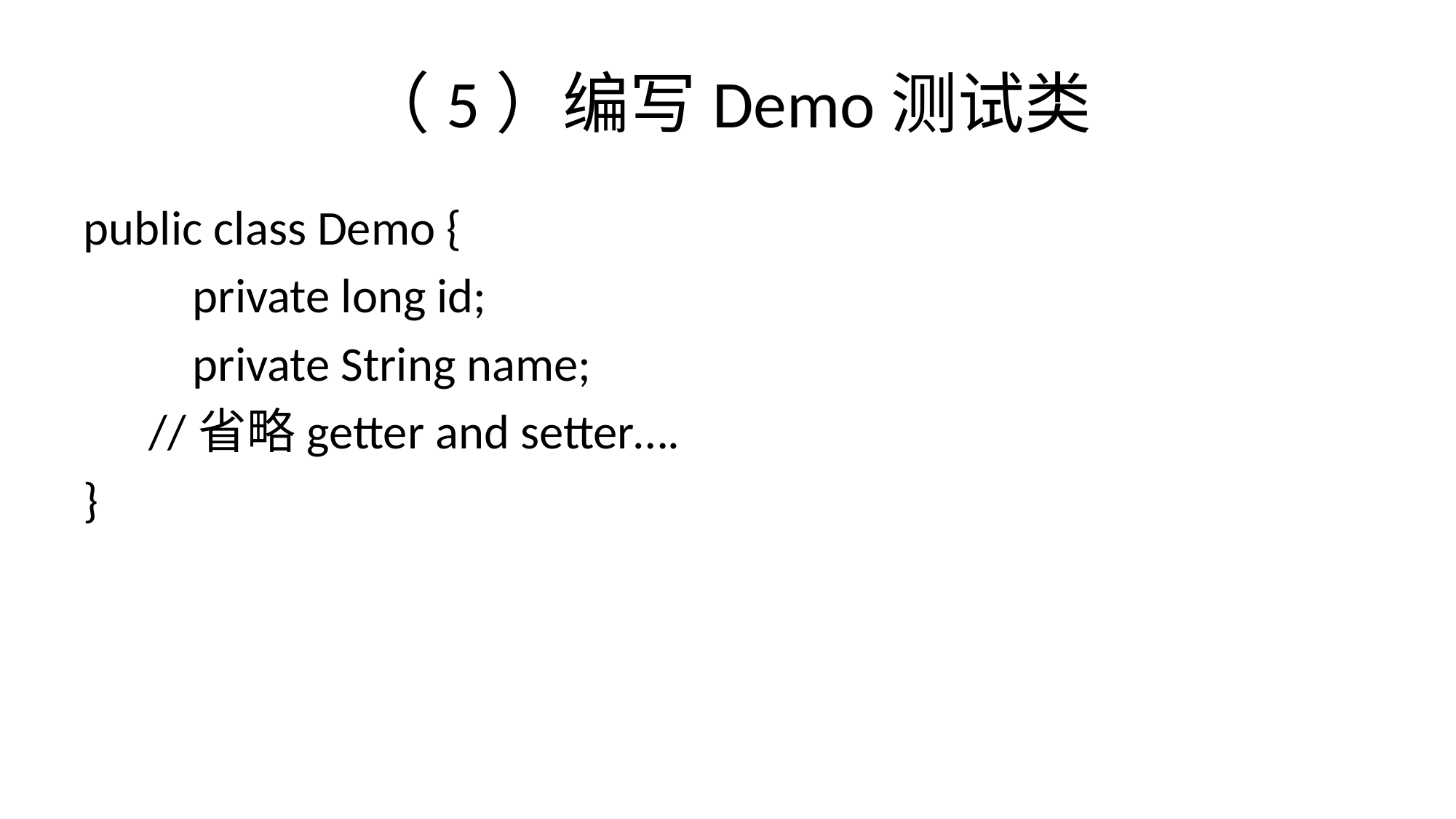

# （5）编写Demo测试类
public class Demo {
	private long id;
	private String name;
      //省略getter and setter….
}